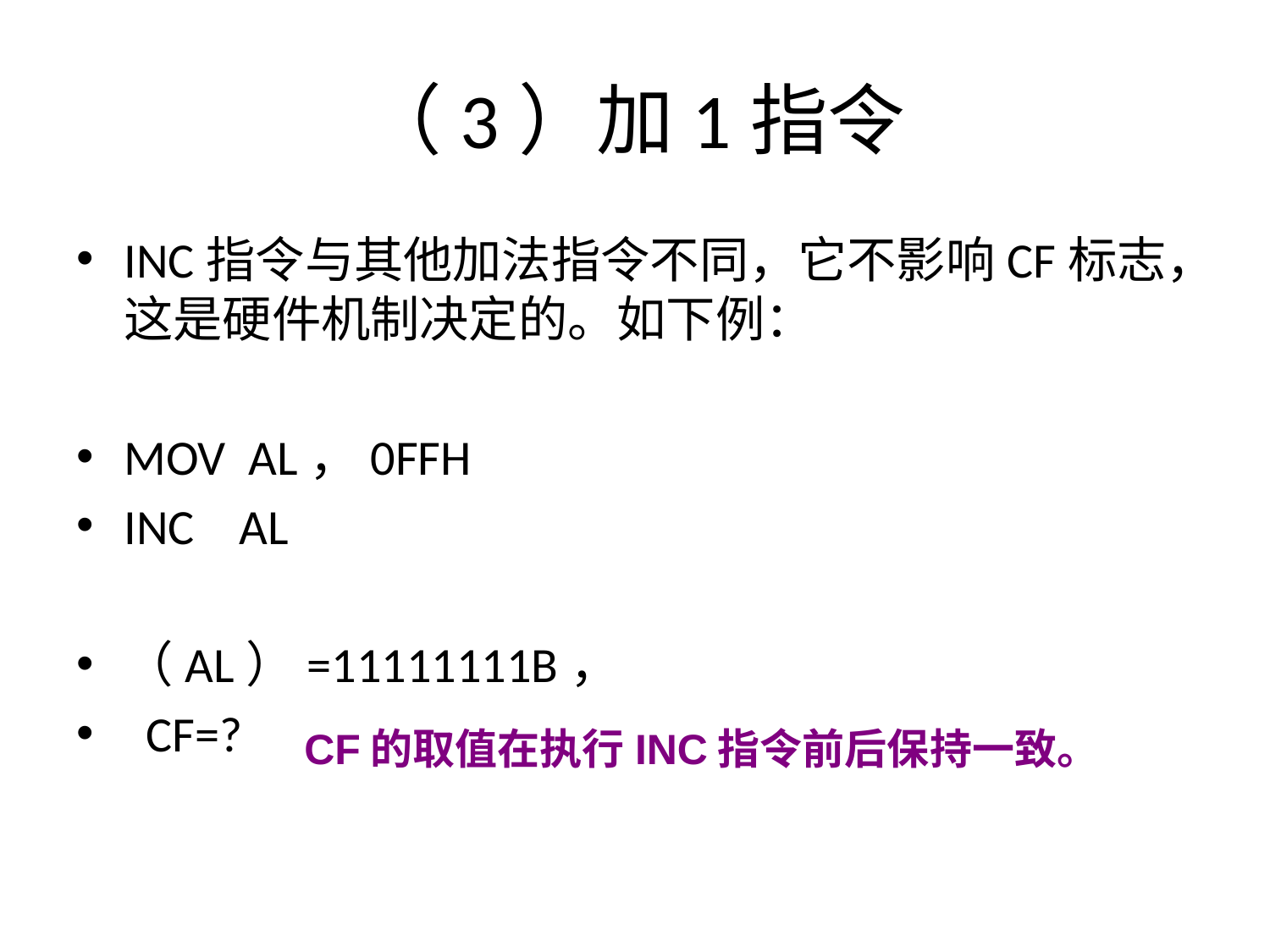

# （3）加1指令
INC指令与其他加法指令不同，它不影响CF标志，这是硬件机制决定的。如下例：

MOV  AL，0FFH
INC    AL

（AL）=11111111B，
  CF=?
CF的取值在执行INC指令前后保持一致。